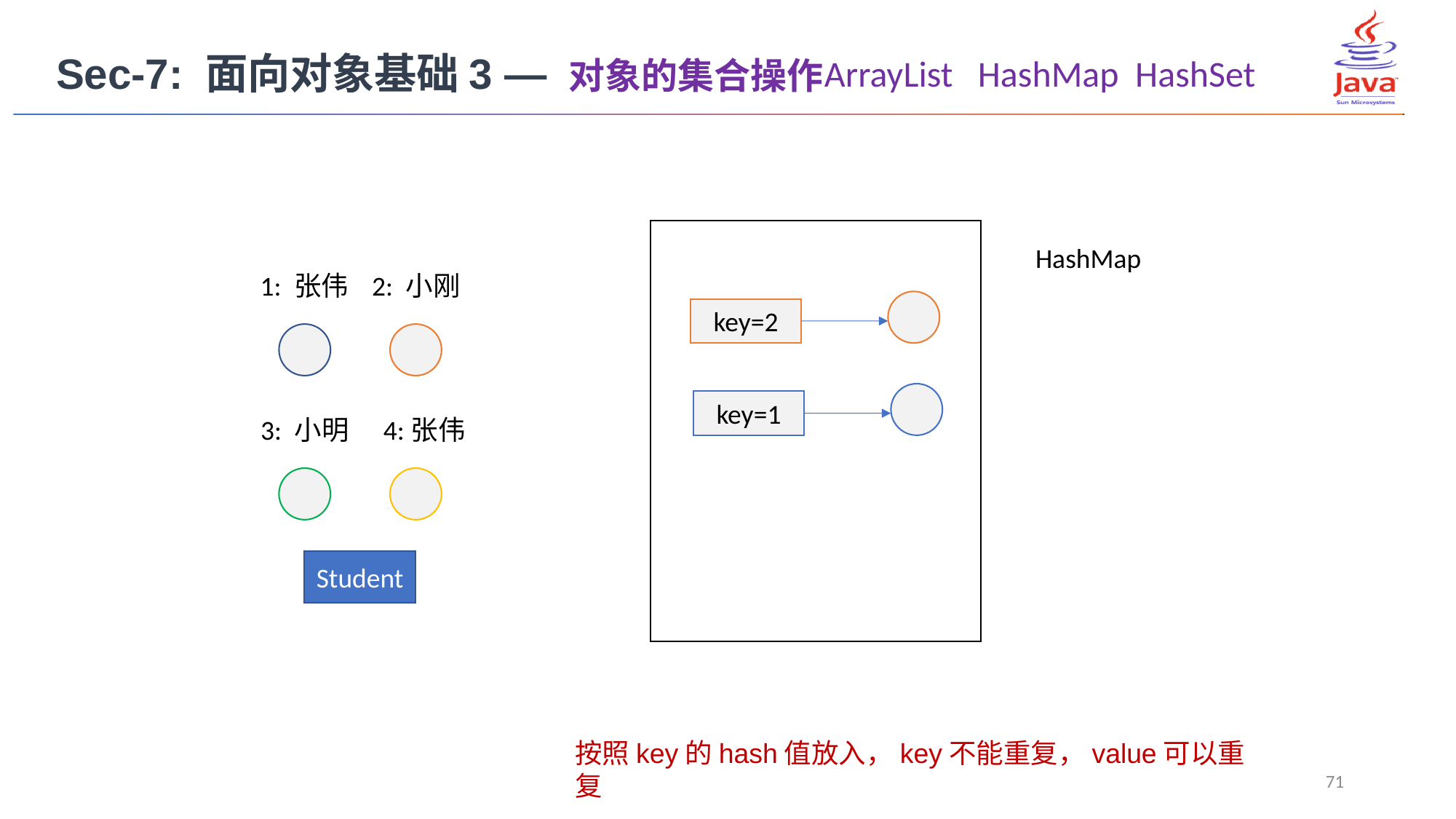

Sec-7: 面向对象基础3 — 对象的集合操作
ArrayList   HashMap  HashSet

HashMap
1: 张伟
2: 小刚

key=2

key=1
3: 小明
4:张伟

Student
按照key的hash值放入，key不能重复，value可以重复
71